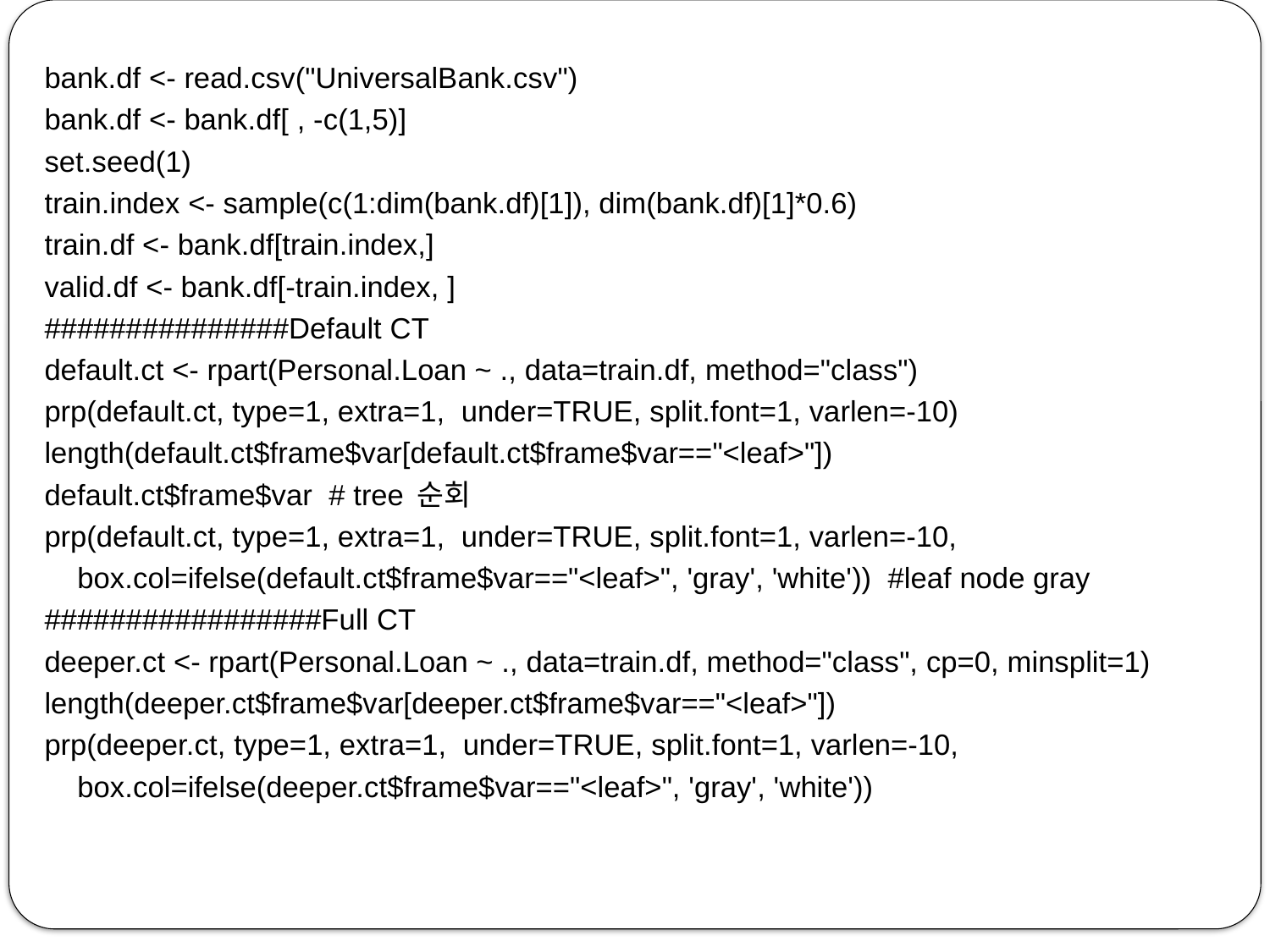

bank.df <- read.csv("UniversalBank.csv")
bank.df <- bank.df[ , -c(1,5)]
set.seed(1)
train.index <- sample(c(1:dim(bank.df)[1]), dim(bank.df)[1]*0.6)
train.df <- bank.df[train.index,]
valid.df <- bank.df[-train.index, ]
###############Default CT
default.ct <- rpart(Personal.Loan ~ ., data=train.df, method="class")
prp(default.ct, type=1, extra=1,  under=TRUE, split.font=1, varlen=-10)
length(default.ct$frame$var[default.ct$frame$var=="<leaf>"])
default.ct$frame$var  # tree 순회
prp(default.ct, type=1, extra=1,  under=TRUE, split.font=1, varlen=-10,
    box.col=ifelse(default.ct$frame$var=="<leaf>", 'gray', 'white'))  #leaf node gray
#################Full CT
deeper.ct <- rpart(Personal.Loan ~ ., data=train.df, method="class", cp=0, minsplit=1)
length(deeper.ct$frame$var[deeper.ct$frame$var=="<leaf>"])
prp(deeper.ct, type=1, extra=1,  under=TRUE, split.font=1, varlen=-10,
    box.col=ifelse(deeper.ct$frame$var=="<leaf>", 'gray', 'white'))